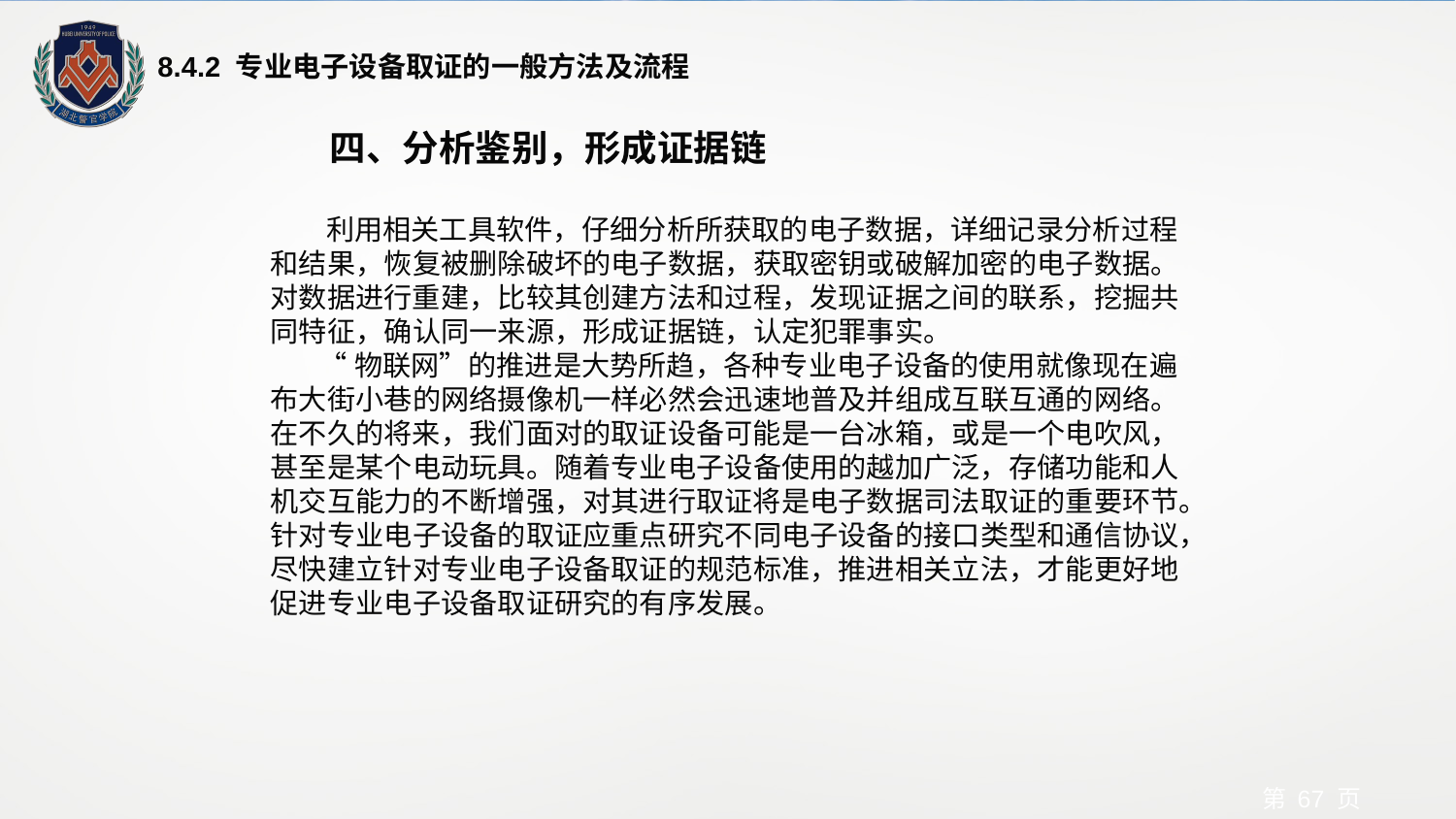

8.4.2 专业电子设备取证的一般方法及流程
 四、分析鉴别，形成证据链

 利用相关工具软件，仔细分析所获取的电子数据，详细记录分析过程和结果，恢复被删除破坏的电子数据，获取密钥或破解加密的电子数据。对数据进行重建，比较其创建方法和过程，发现证据之间的联系，挖掘共同特征，确认同一来源，形成证据链，认定犯罪事实。
 “物联网”的推进是大势所趋，各种专业电子设备的使用就像现在遍布大街小巷的网络摄像机一样必然会迅速地普及并组成互联互通的网络。在不久的将来，我们面对的取证设备可能是一台冰箱，或是一个电吹风，甚至是某个电动玩具。随着专业电子设备使用的越加广泛，存储功能和人机交互能力的不断增强，对其进行取证将是电子数据司法取证的重要环节。针对专业电子设备的取证应重点研究不同电子设备的接口类型和通信协议，尽快建立针对专业电子设备取证的规范标准，推进相关立法，才能更好地促进专业电子设备取证研究的有序发展。

图9-16 正版软件文件列表机关键文件的属性